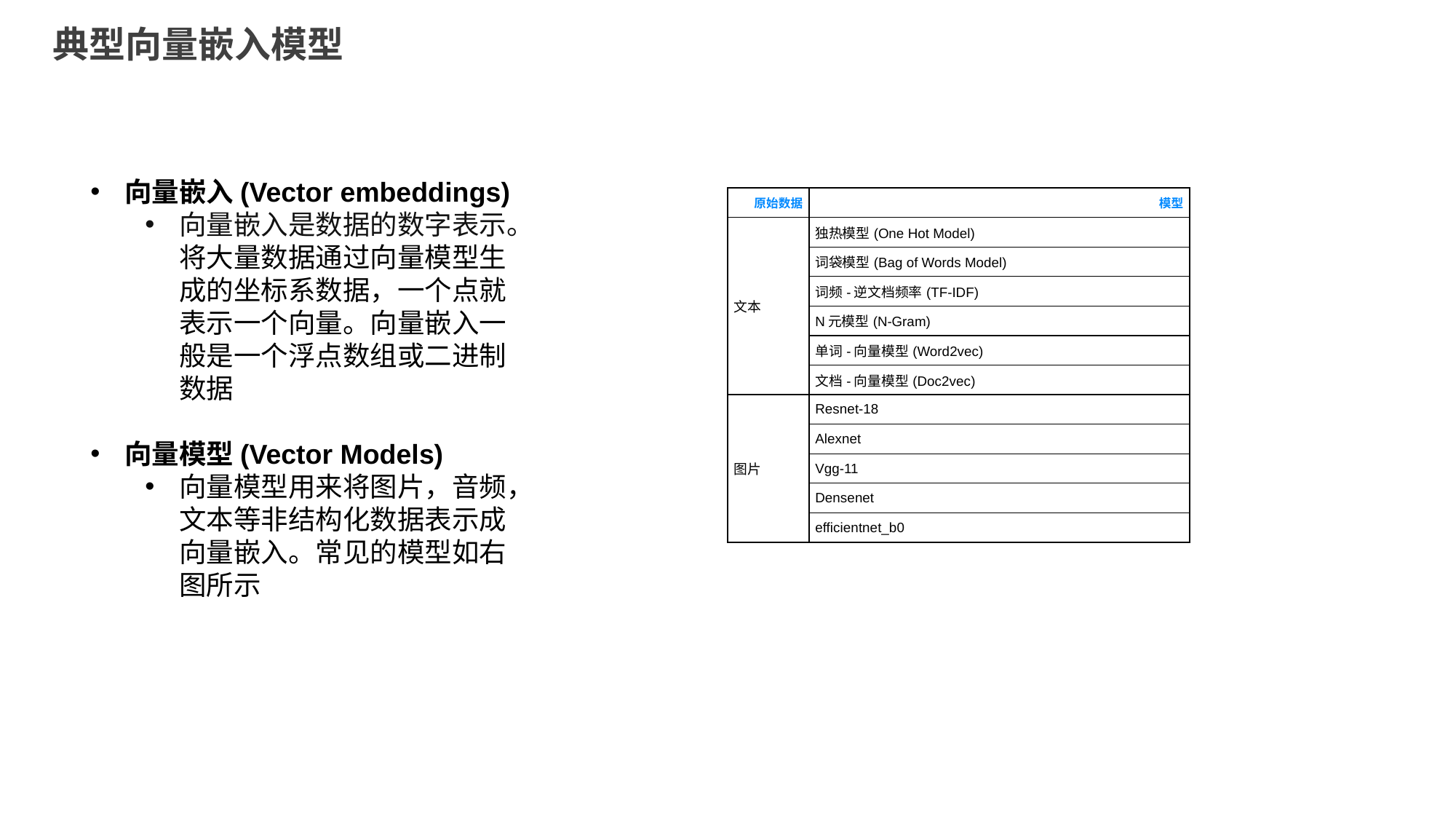

# 典型向量嵌入模型
向量嵌入(Vector embeddings)
向量嵌入是数据的数字表示。将大量数据通过向量模型生成的坐标系数据，一个点就表示一个向量。向量嵌入一般是一个浮点数组或二进制数据

向量模型(Vector Models)
向量模型用来将图片，音频，文本等非结构化数据表示成向量嵌入。常见的模型如右图所示
| 原始数据 | 模型 |
| --- | --- |
| 文本 | 独热模型(One Hot Model) |
|  | 词袋模型(Bag of Words Model) |
|  | 词频-逆文档频率(TF-IDF) |
|  | N元模型(N-Gram) |
|  | 单词-向量模型(Word2vec) |
|  | 文档-向量模型(Doc2vec) |
| 图片 | Resnet-18 |
|  | Alexnet |
|  | Vgg-11 |
|  | Densenet |
|  | efficientnet\_b0 |